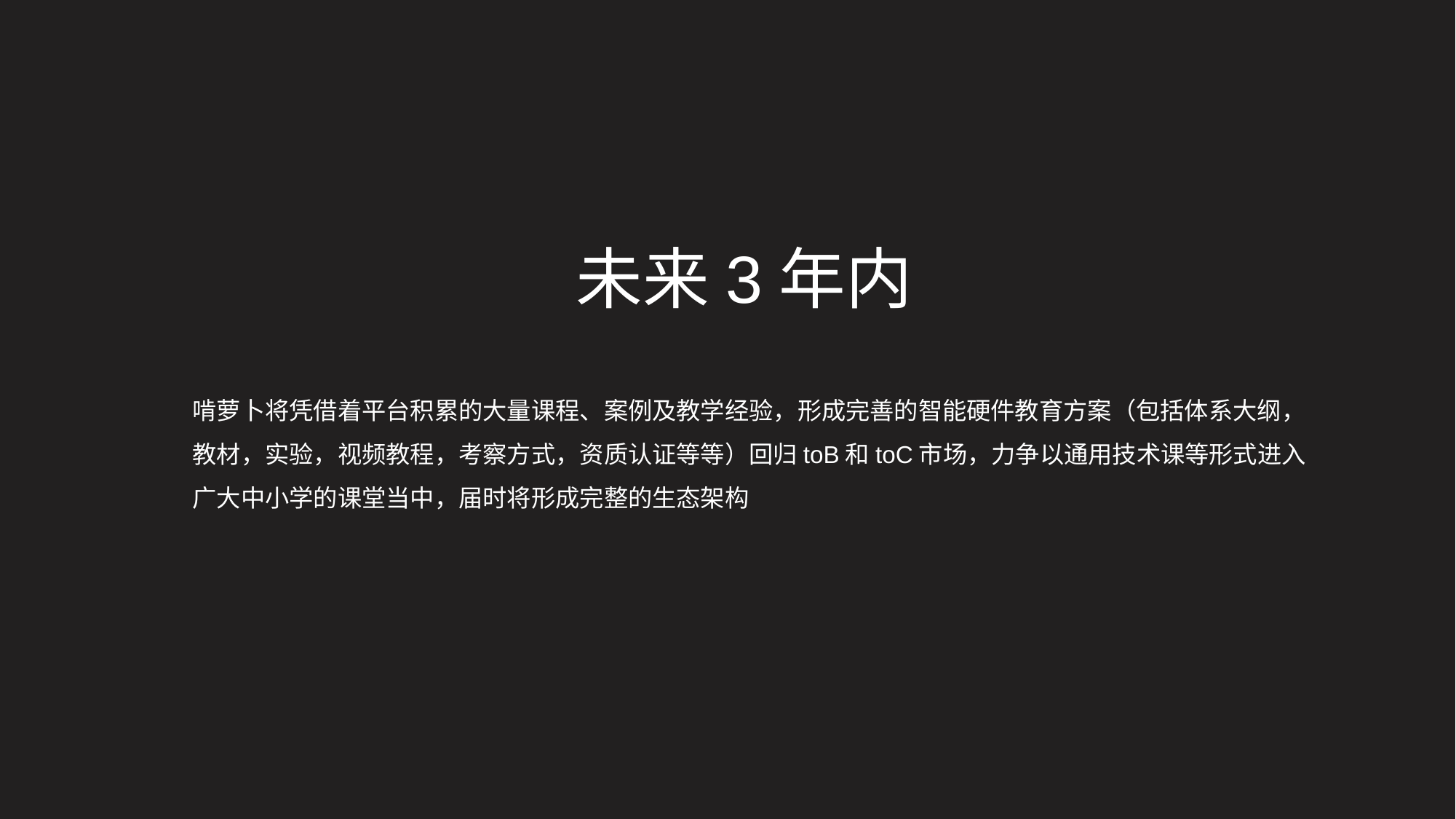

未来3年内
啃萝卜将凭借着平台积累的大量课程、案例及教学经验，形成完善的智能硬件教育方案（包括体系大纲，教材，实验，视频教程，考察方式，资质认证等等）回归toB和toC市场，力争以通用技术课等形式进入广大中小学的课堂当中，届时将形成完整的生态架构